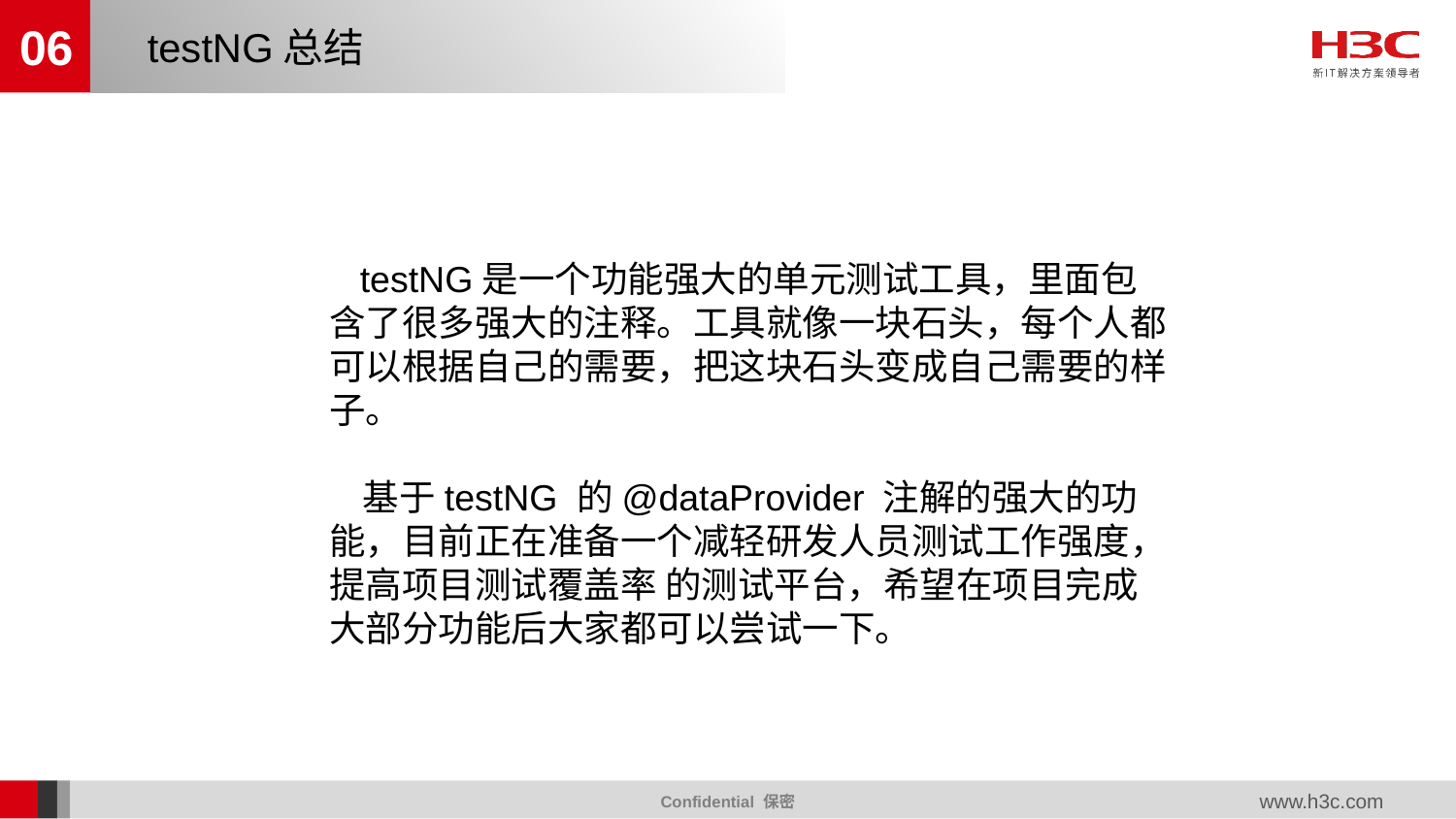

06
testNG总结
   testNG是一个功能强大的单元测试工具，里面包含了很多强大的注释。工具就像一块石头，每个人都可以根据自己的需要，把这块石头变成自己需要的样子。

   基于testNG 的@dataProvider 注解的强大的功能，目前正在准备一个减轻研发人员测试工作强度，提高项目测试覆盖率 的测试平台，希望在项目完成大部分功能后大家都可以尝试一下。